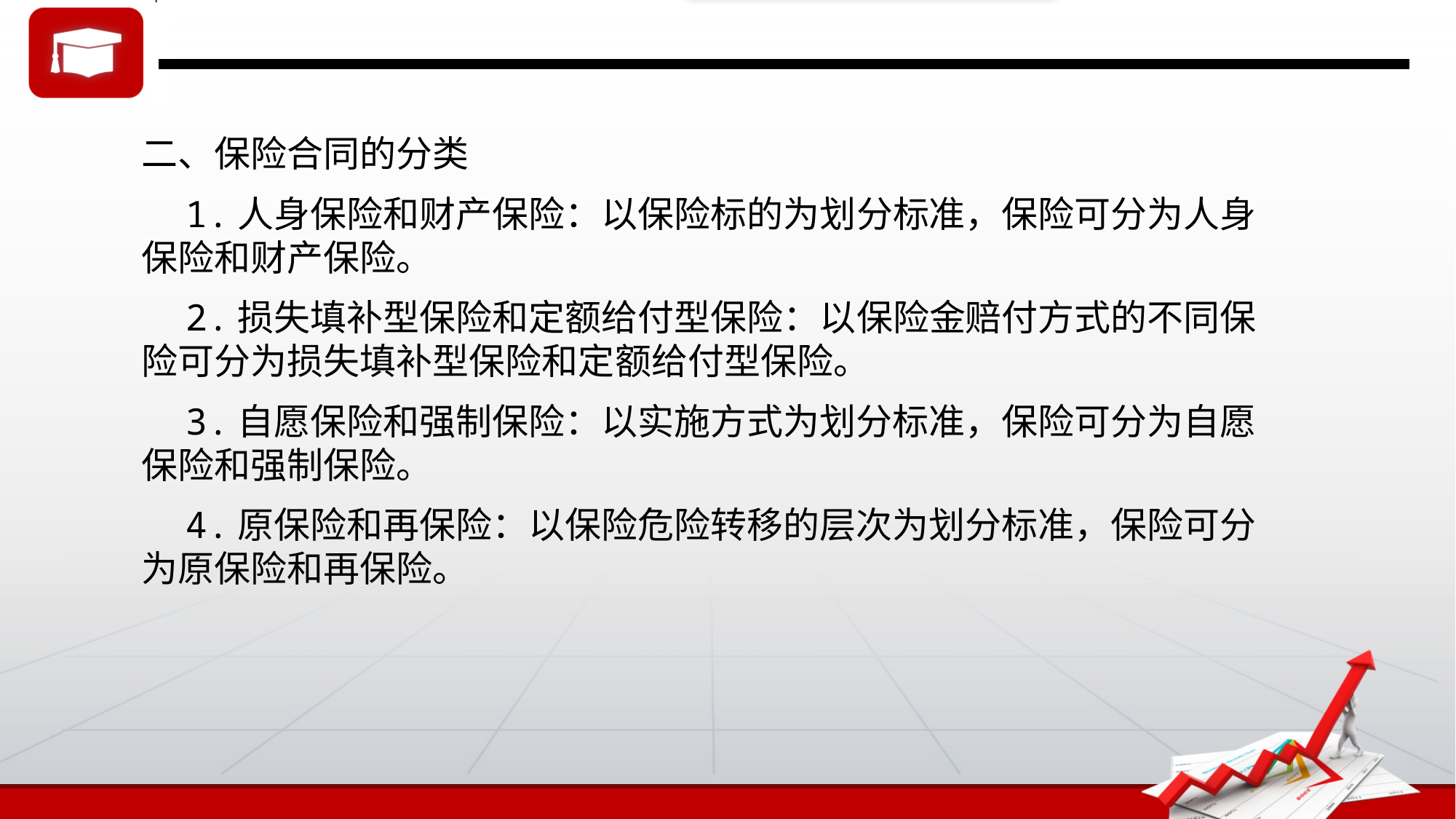

二、保险合同的分类
  1.人身保险和财产保险：以保险标的为划分标准，保险可分为人身保险和财产保险。
  2.损失填补型保险和定额给付型保险：以保险金赔付方式的不同保险可分为损失填补型保险和定额给付型保险。
  3.自愿保险和强制保险：以实施方式为划分标准，保险可分为自愿保险和强制保险。
  4.原保险和再保险：以保险危险转移的层次为划分标准，保险可分为原保险和再保险。